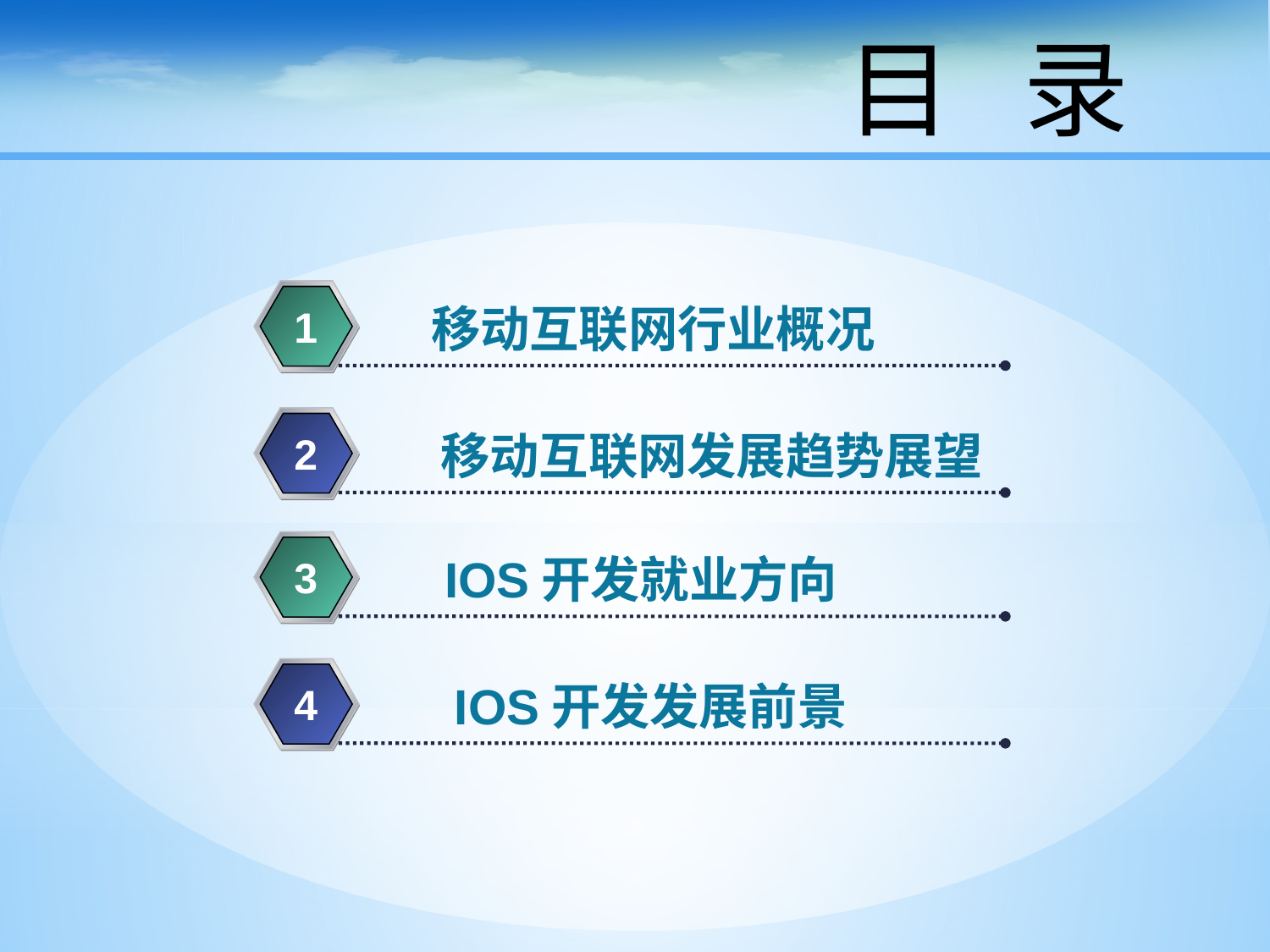

目   录

移动互联网行业概况
1

移动互联网发展趋势展望
2

IOS开发就业方向
3

IOS开发发展前景
4